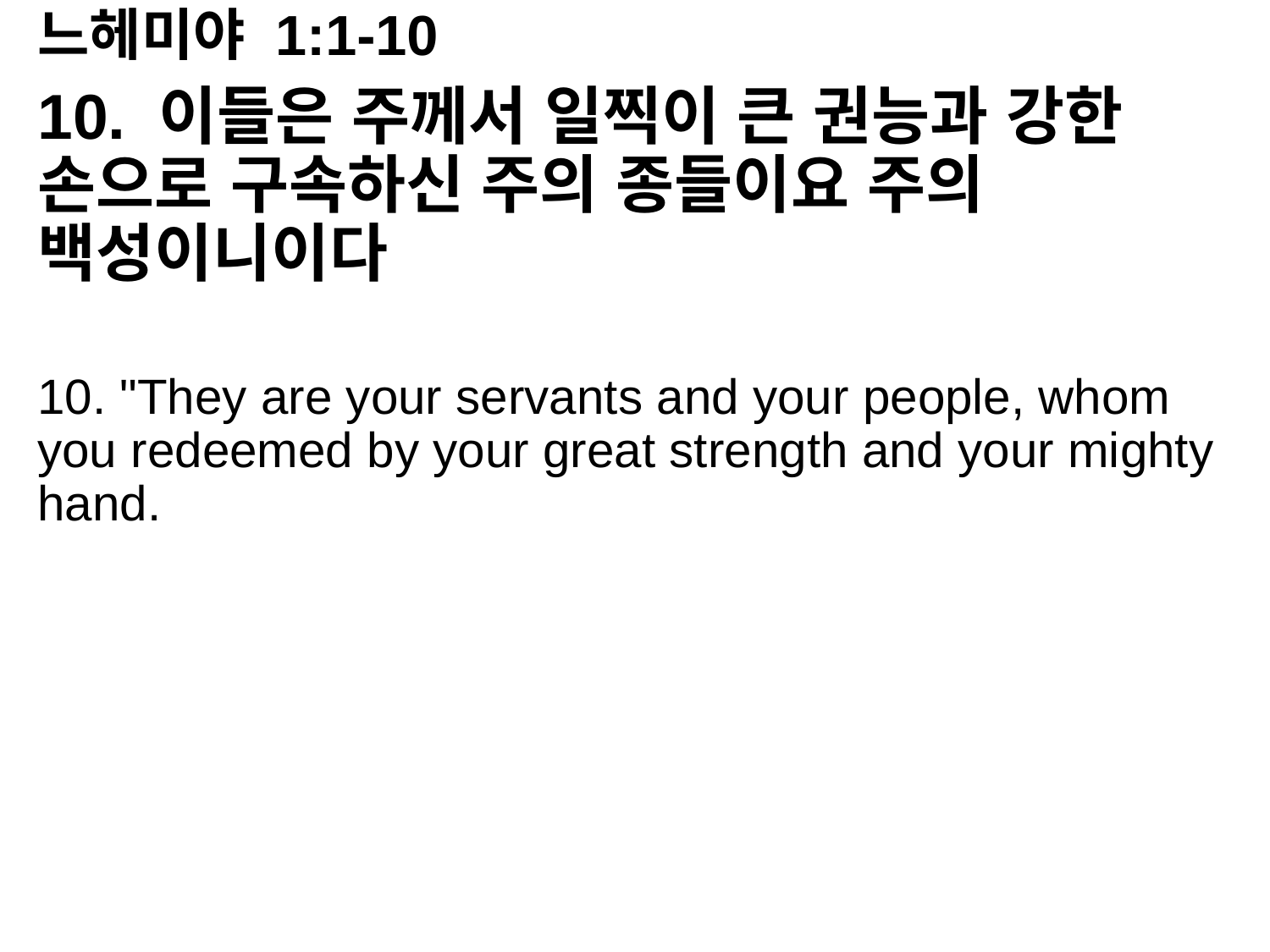

느헤미야 1:1-10
10. 이들은 주께서 일찍이 큰 권능과 강한 손으로 구속하신 주의 종들이요 주의 백성이니이다

10. "They are your servants and your people, whom you redeemed by your great strength and your mighty hand.